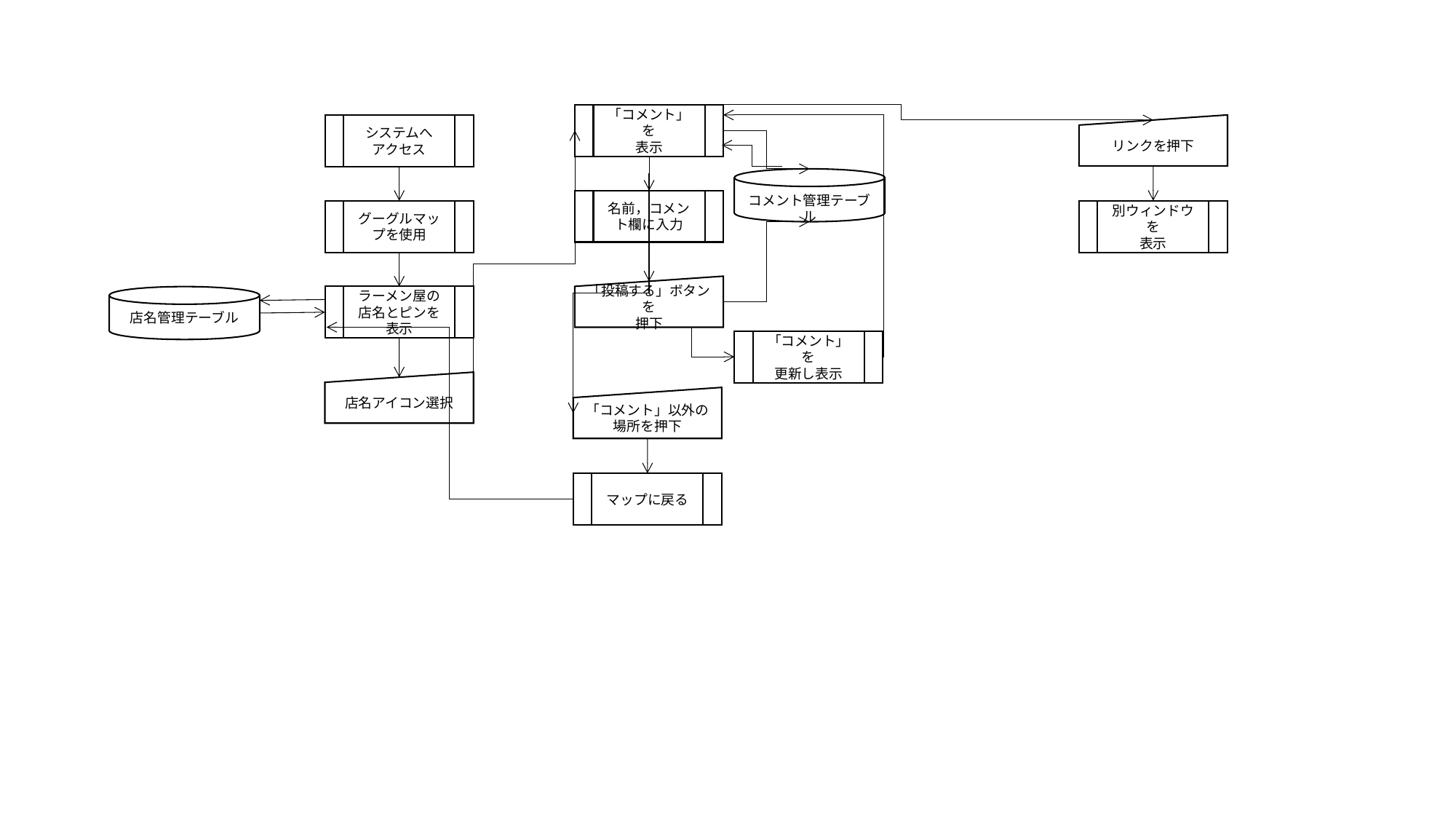

「コメント」を
表示
システムへ
アクセス
リンクを押下
コメント管理テーブル
名前，コメント欄に入力
別ウィンドウを
表示
グーグルマップを使用
「投稿する」ボタンを
押下
ラーメン屋の店名とピンを表示
店名管理テーブル
店名アイコン選択
「コメント」以外の場所を押下
マップに戻る
「コメント」を
更新し表示